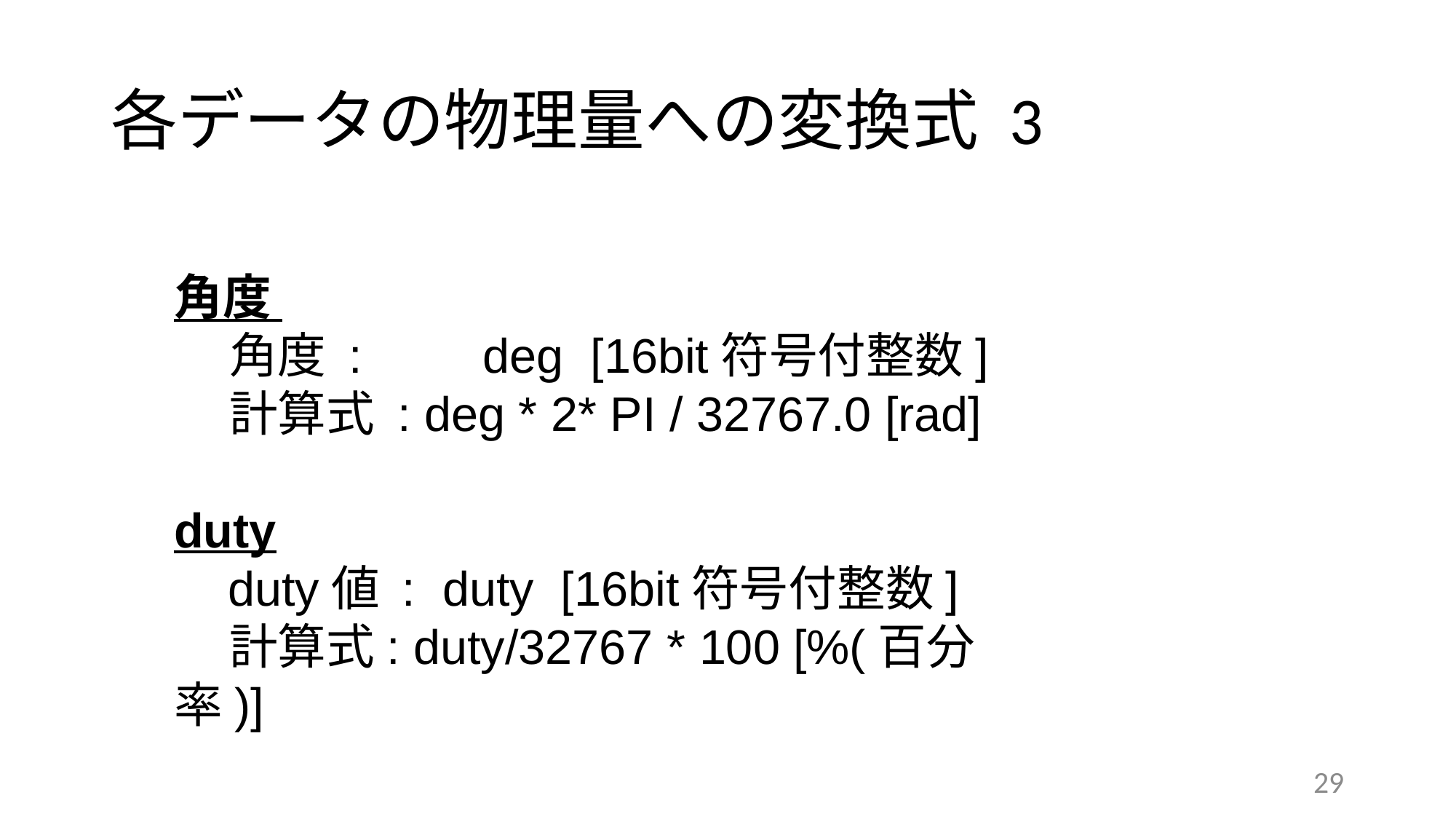

# 各データの物理量への変換式 3
角度
    角度 :　　deg  [16bit符号付整数]
    計算式 : deg * 2* PI / 32767.0 [rad]

duty
    duty値 :  duty  [16bit符号付整数]
    計算式: duty/32767 * 100 [%(百分率)]
29